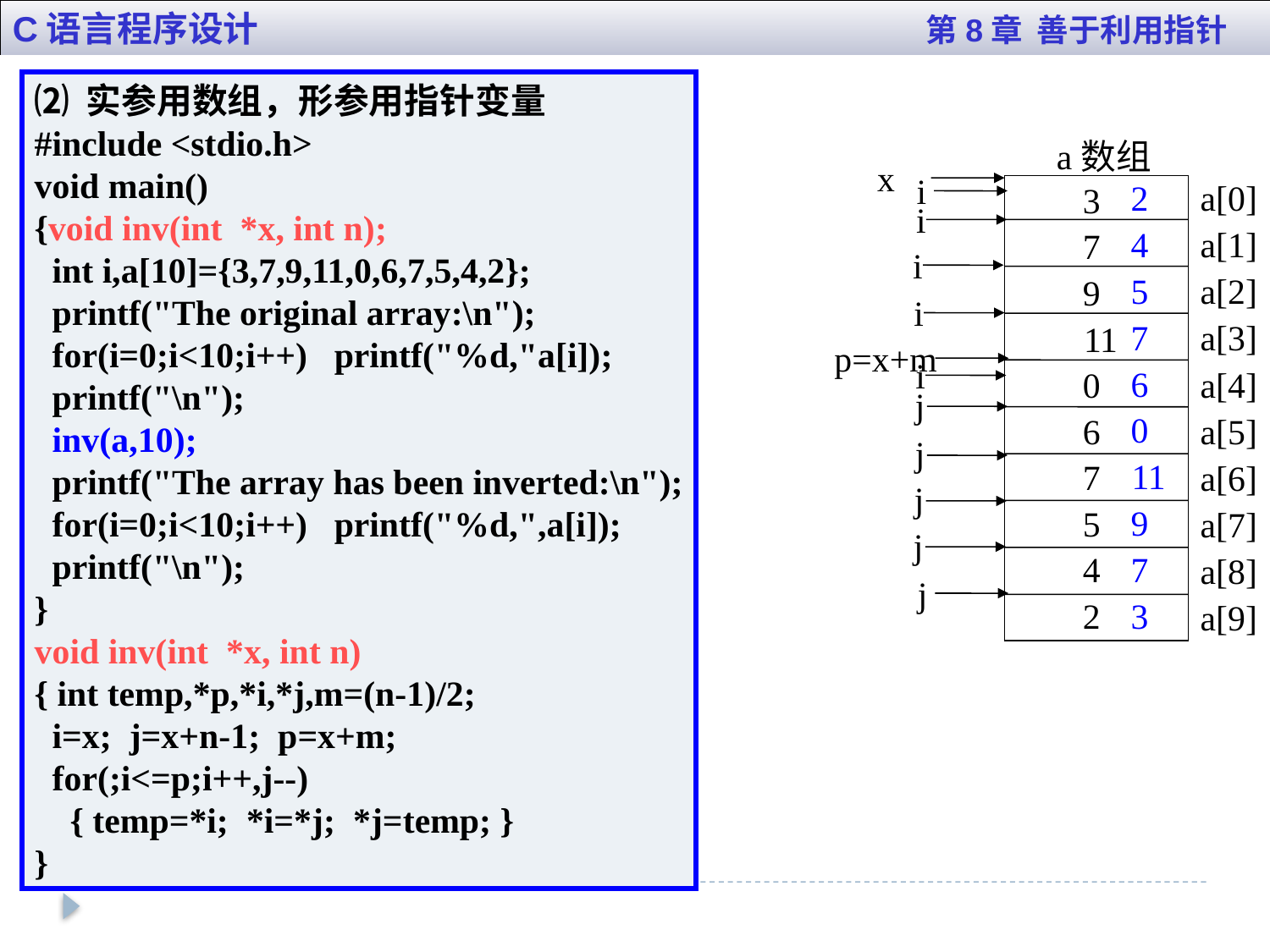

C语言程序设计                                                                                   第8章  善于利用指针
⑵ 实参用数组，形参用指针变量
#include <stdio.h>
void main()
{void inv(int  *x, int n);
  int i,a[10]={3,7,9,11,0,6,7,5,4,2};
  printf("The original array:\n");
  for(i=0;i<10;i++)   printf("%d,"a[i]);
  printf("\n");
  inv(a,10);
  printf("The array has been inverted:\n");
  for(i=0;i<10;i++)   printf("%d,",a[i]);
  printf("\n");
}
void inv(int  *x, int n)
{ int temp,*p,*i,*j,m=(n-1)/2;
  i=x;  j=x+n-1;  p=x+m;
  for(;i<=p;i++,j--)
    { temp=*i;  *i=*j;  *j=temp; }
}
a数组
x
a[0]
3

a[1]
7

a[2]
9

a[3]
11

p=x+m
a[4]
0

6
a[5]

7
a[6]

5
a[7]

4
a[8]

2
a[9]

i

j

2
3
i

j

4
7
i

j

5
9
i

j

7
11
i

j

6
0